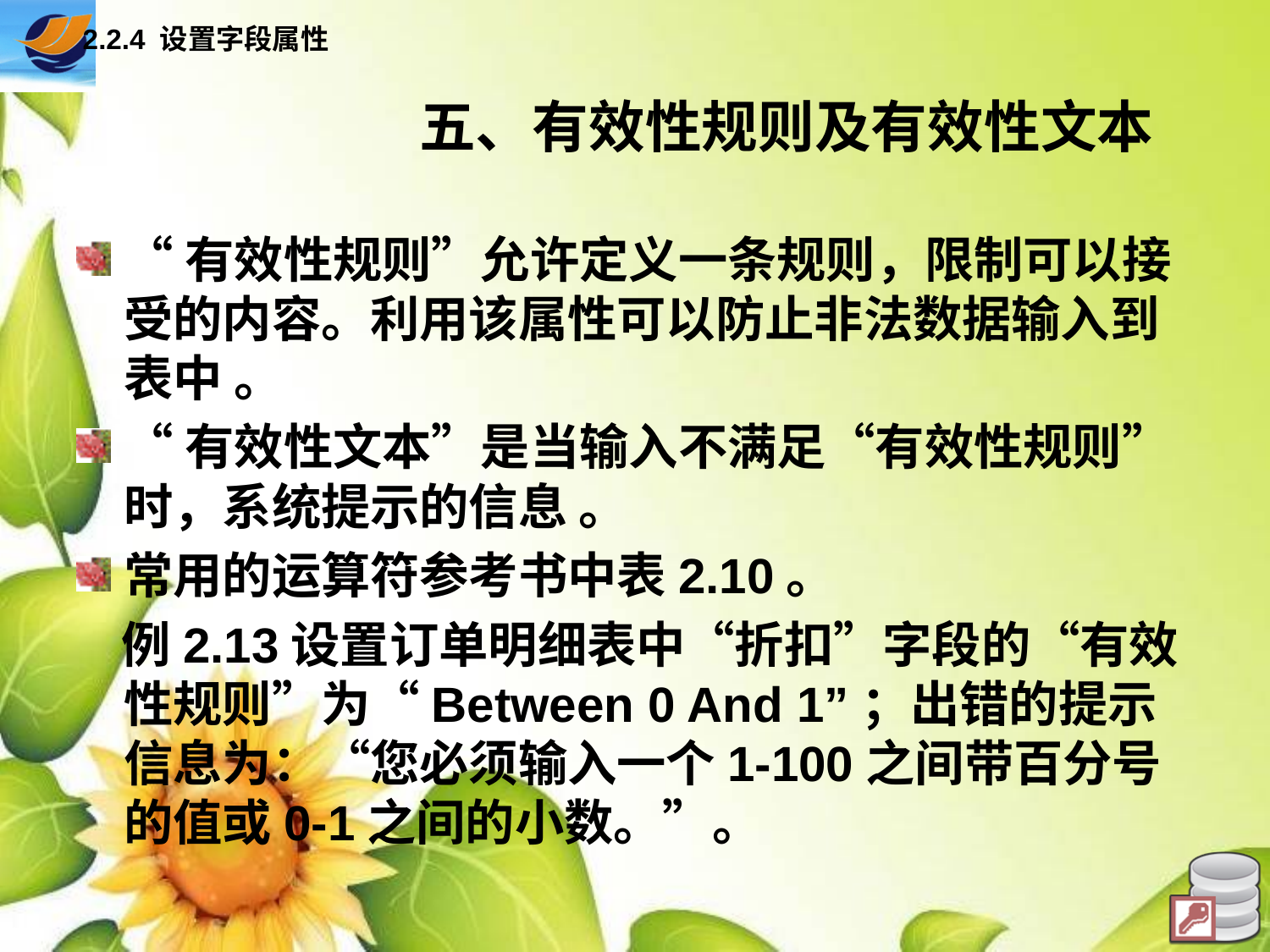

2.2.4 设置字段属性
# 五、有效性规则及有效性文本
“有效性规则”允许定义一条规则，限制可以接受的内容。利用该属性可以防止非法数据输入到表中 。
“有效性文本”是当输入不满足“有效性规则”时，系统提示的信息 。
常用的运算符参考书中表2.10。
   例2.13设置订单明细表中“折扣”字段的“有效性规则”为“Between 0 And 1”；出错的提示信息为：“您必须输入一个1-100之间带百分号的值或0-1之间的小数。”。